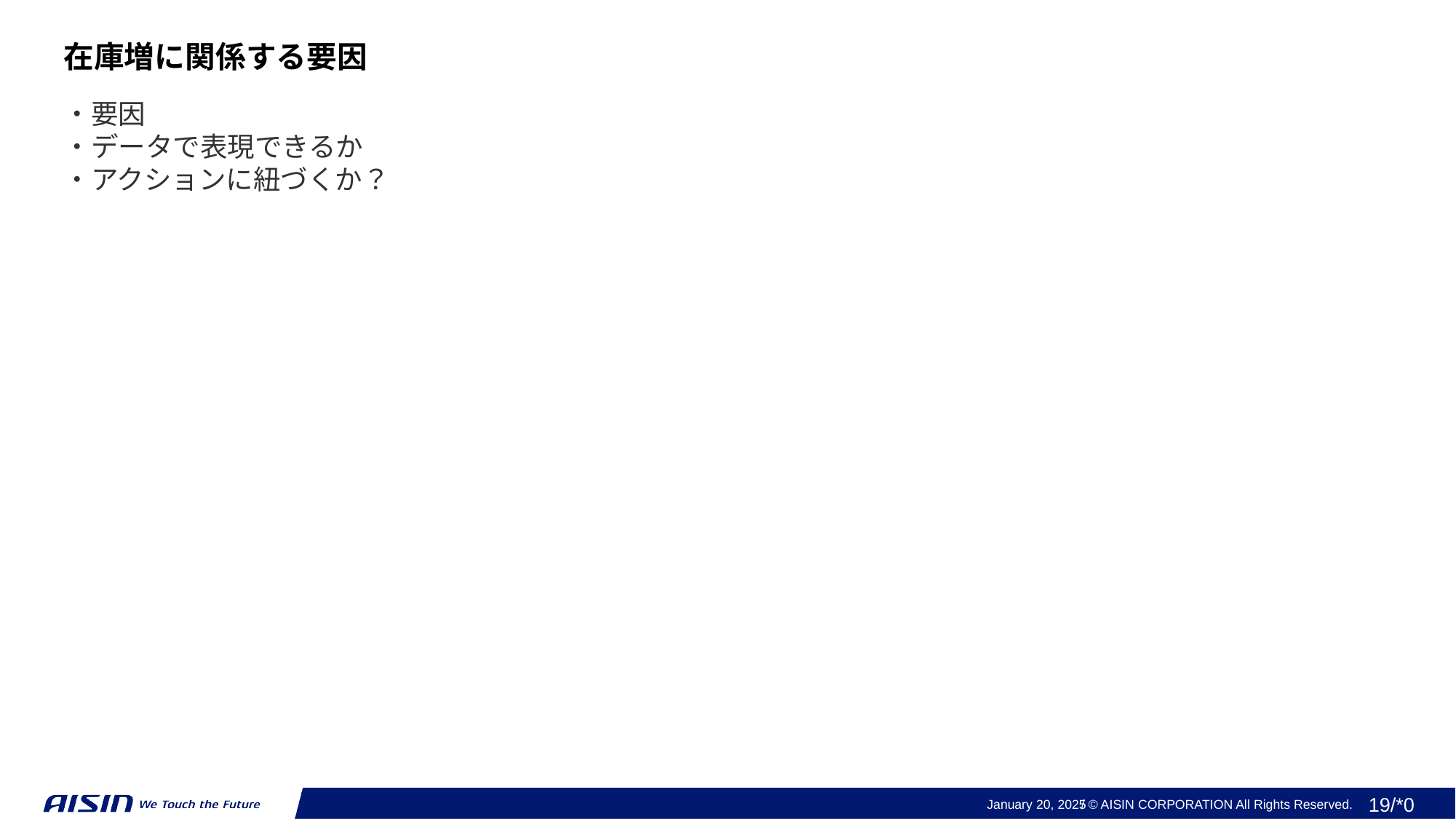

在庫増に関係する要因
・要因
・データで表現できるか
・アクションに紐づくか？

January 20, 2025